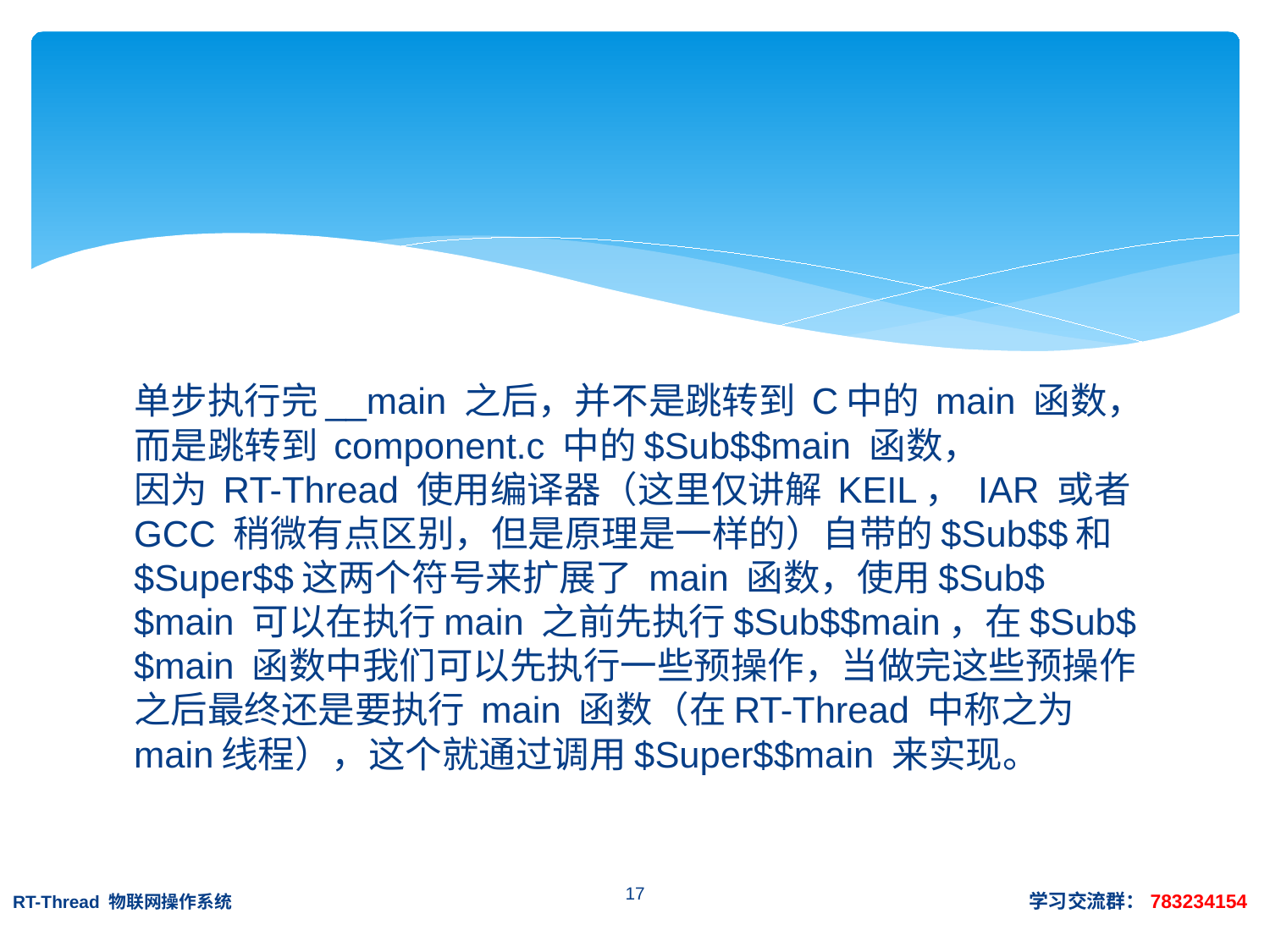

#
单步执行完__main 之后，并不是跳转到 C中的 main 函数，而是跳转到 component.c 中的$Sub$$main 函数，
因为 RT-Thread 使用编译器（这里仅讲解 KEIL， IAR 或者 GCC 稍微有点区别，但是原理是一样的）自带的$Sub$$和$Super$$这两个符号来扩展了 main 函数，使用$Sub$$main 可以在执行main 之前先执行$Sub$$main，在$Sub$$main 函数中我们可以先执行一些预操作，当做完这些预操作之后最终还是要执行 main 函数（在RT-Thread 中称之为main线程），这个就通过调用$Super$$main 来实现。
17
RT-Thread 物联网操作系统							学习交流群：783234154